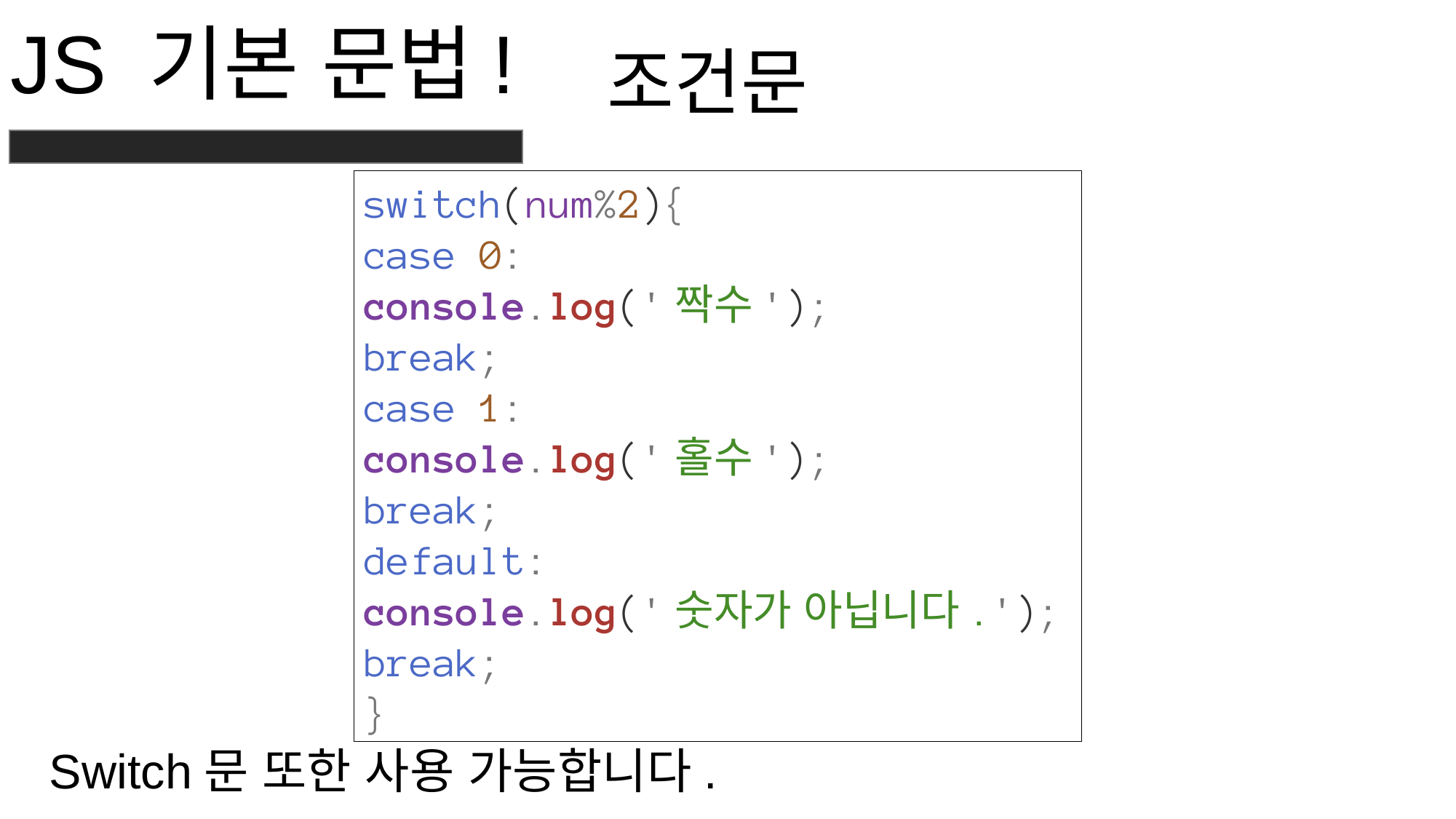

JS 기본 문법!
조건문

switch(num%2){
case 0:
console.log('짝수');
break;
case 1:
console.log('홀수');
break;
default:
console.log('숫자가 아닙니다.');
break;
}
Switch문 또한 사용 가능합니다.